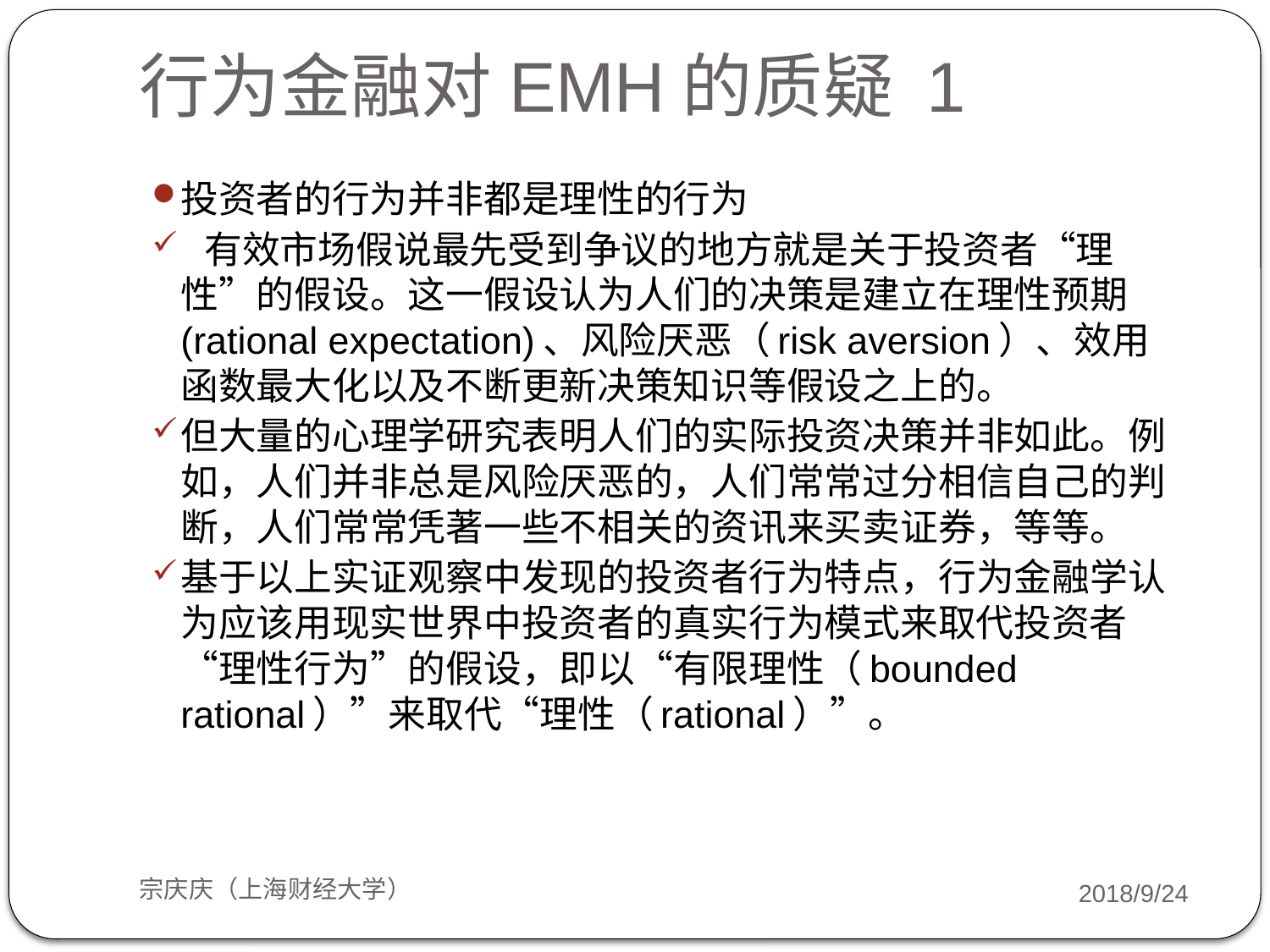

# 行为金融对EMH的质疑 1
投资者的行为并非都是理性的行为
  有效市场假说最先受到争议的地方就是关于投资者“理性”的假设。这一假设认为人们的决策是建立在理性预期(rational expectation)、风险厌恶（risk aversion）、效用函数最大化以及不断更新决策知识等假设之上的。
但大量的心理学研究表明人们的实际投资决策并非如此。例如，人们并非总是风险厌恶的，人们常常过分相信自己的判断，人们常常凭著一些不相关的资讯来买卖证券，等等。
基于以上实证观察中发现的投资者行为特点，行为金融学认为应该用现实世界中投资者的真实行为模式来取代投资者“理性行为”的假设，即以“有限理性（bounded rational）”来取代“理性（rational）”。

宗庆庆（上海财经大学）
2018/9/24